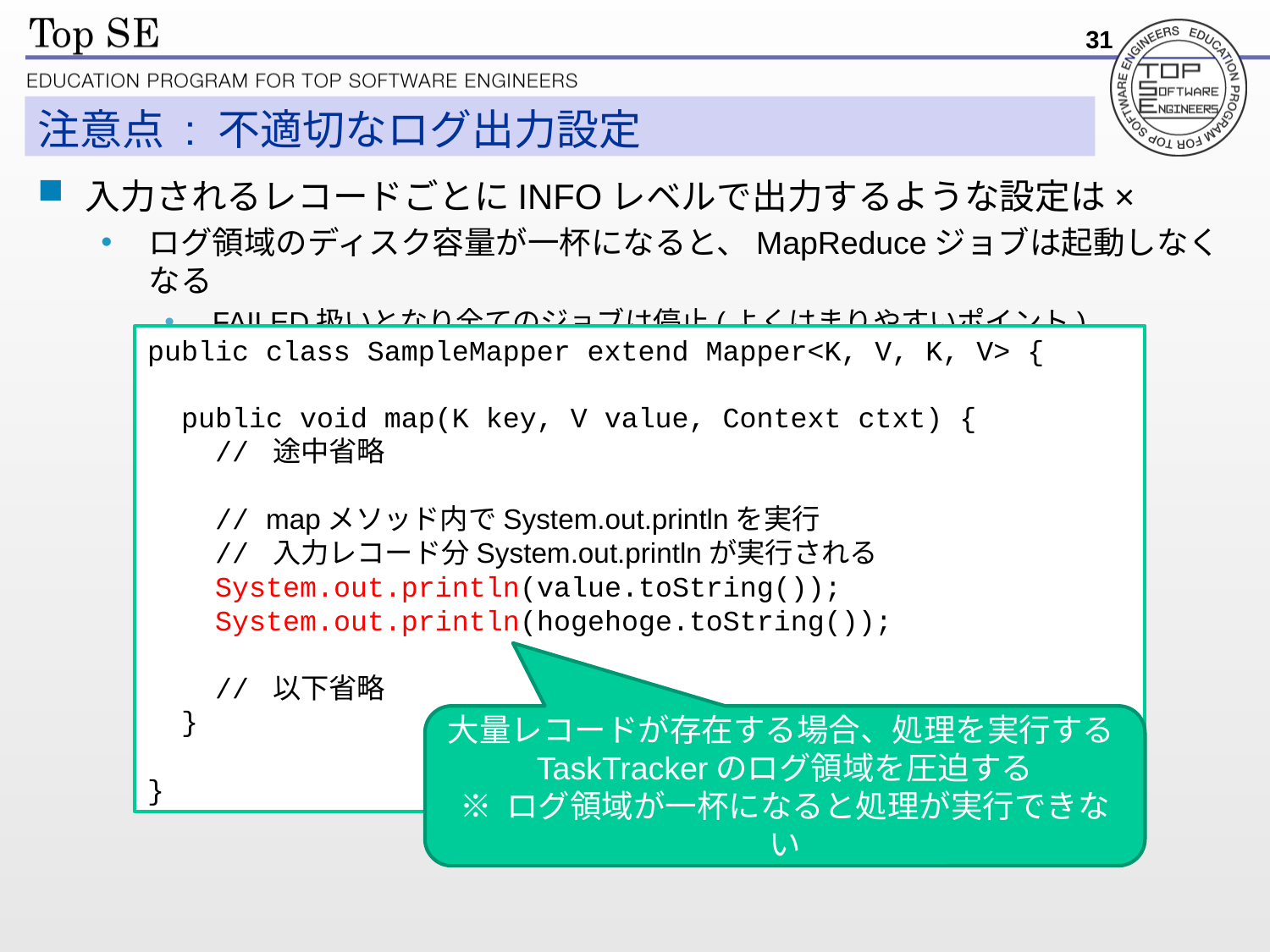

31
# 注意点 : 不適切なログ出力設定
入力されるレコードごとにINFOレベルで出力するような設定は×
ログ領域のディスク容量が一杯になると、MapReduceジョブは起動しなくなる
FAILED扱いとなり全てのジョブは停止(よくはまりやすいポイント)
public class SampleMapper extend Mapper<K, V, K, V> {

  public void map(K key, V value, Context ctxt) {
    // 途中省略

    // mapメソッド内でSystem.out.printlnを実行
    // 入力レコード分System.out.printlnが実行される
    System.out.println(value.toString());
    System.out.println(hogehoge.toString());

    // 以下省略
  }

}
大量レコードが存在する場合、処理を実行するTaskTrackerのログ領域を圧迫する
※ ログ領域が一杯になると処理が実行できない